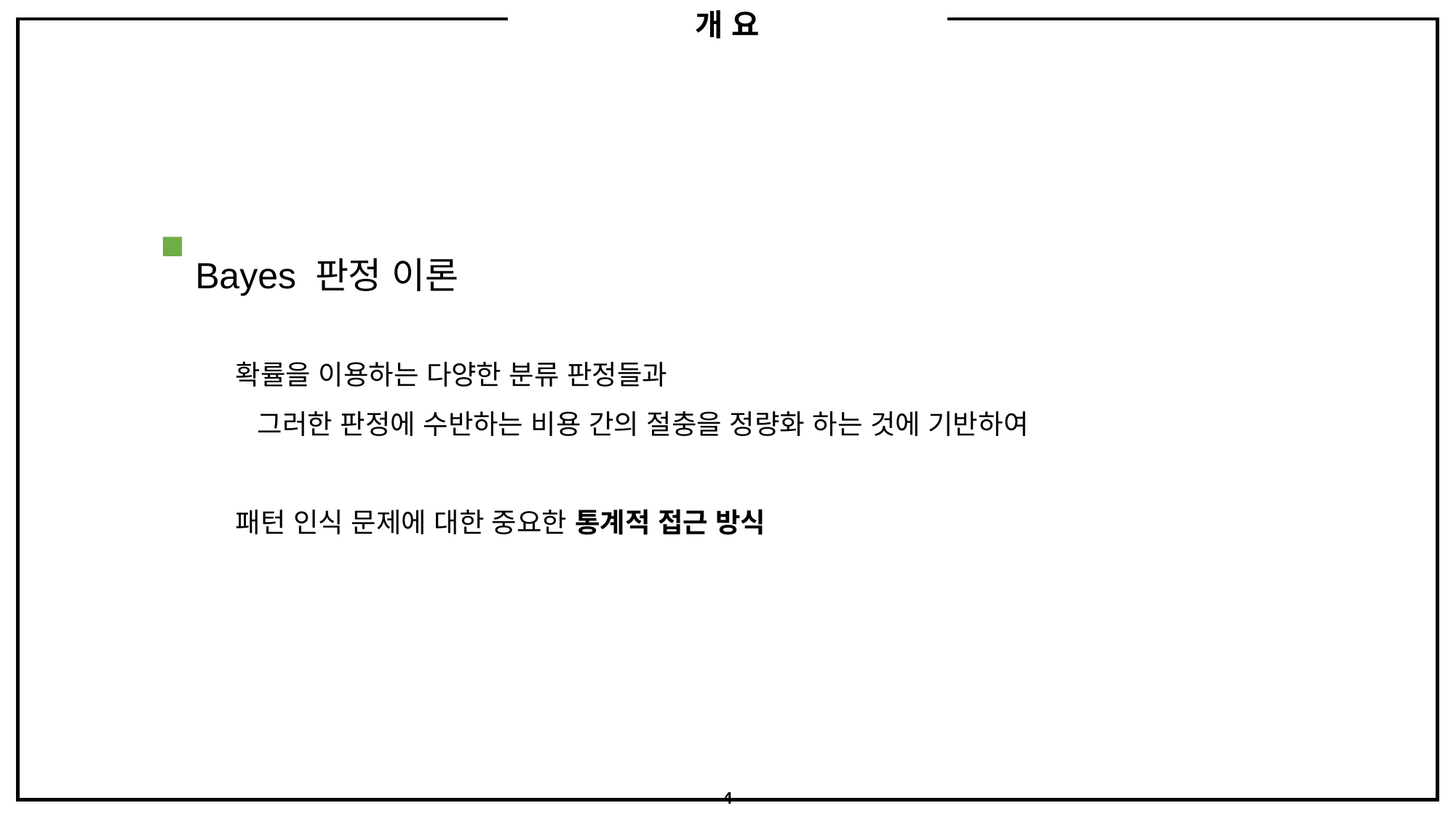

개 요

Bayes 판정 이론
확률을 이용하는 다양한 분류 판정들과
  그러한 판정에 수반하는 비용 간의 절충을 정량화 하는 것에 기반하여

패턴 인식 문제에 대한 중요한 통계적 접근 방식
4